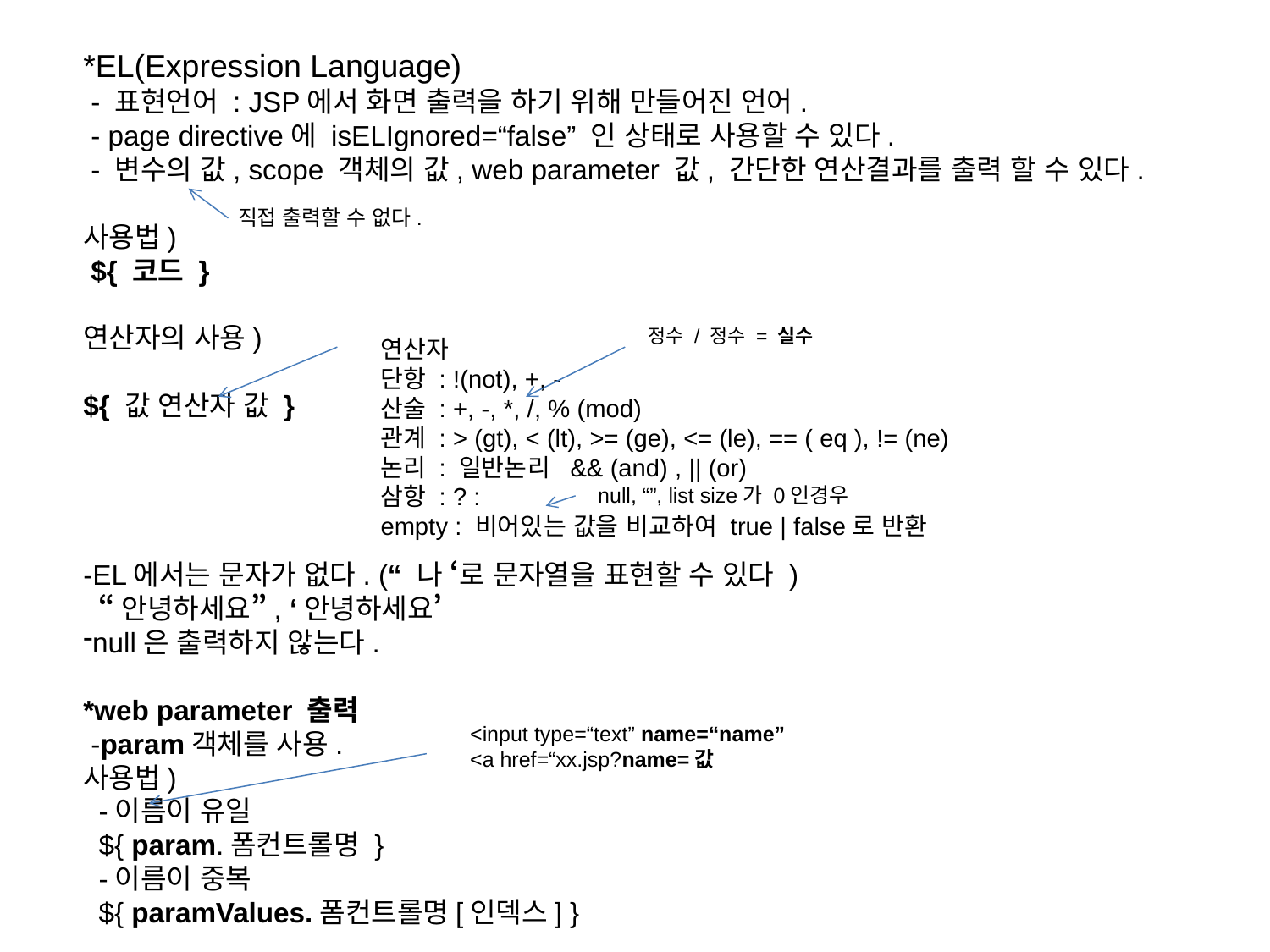

*EL(Expression Language)
 - 표현언어 : JSP에서 화면 출력을 하기 위해 만들어진 언어.
 - page directive에 isELIgnored=“false” 인 상태로 사용할 수 있다.
 - 변수의 값, scope 객체의 값, web parameter 값, 간단한 연산결과를 출력 할 수 있다.

사용법)
 ${ 코드 }

연산자의 사용)

${ 값 연산자 값 }

-EL에서는 문자가 없다. (“ 나 ‘로 문자열을 표현할 수 있다 )
  “안녕하세요”, ‘안녕하세요’
null은 출력하지 않는다.

*web parameter 출력
 -param객체를 사용.
사용법)
  -이름이 유일
  ${ param.폼컨트롤명 }
  -이름이 중복
  ${ paramValues.폼컨트롤명[인덱스] }
직접 출력할 수 없다.
정수 / 정수 = 실수
연산자
단항 : !(not), +, -
산술 : +, -, *, /, % (mod)
관계 : > (gt), < (lt), >= (ge), <= (le), == ( eq ), != (ne)
논리 : 일반논리  && (and) , || (or)
삼항 : ? :
empty : 비어있는 값을 비교하여 true | false로 반환

null, “”, list size가 0인경우
<input type=“text” name=“name”
<a href=“xx.jsp?name=값